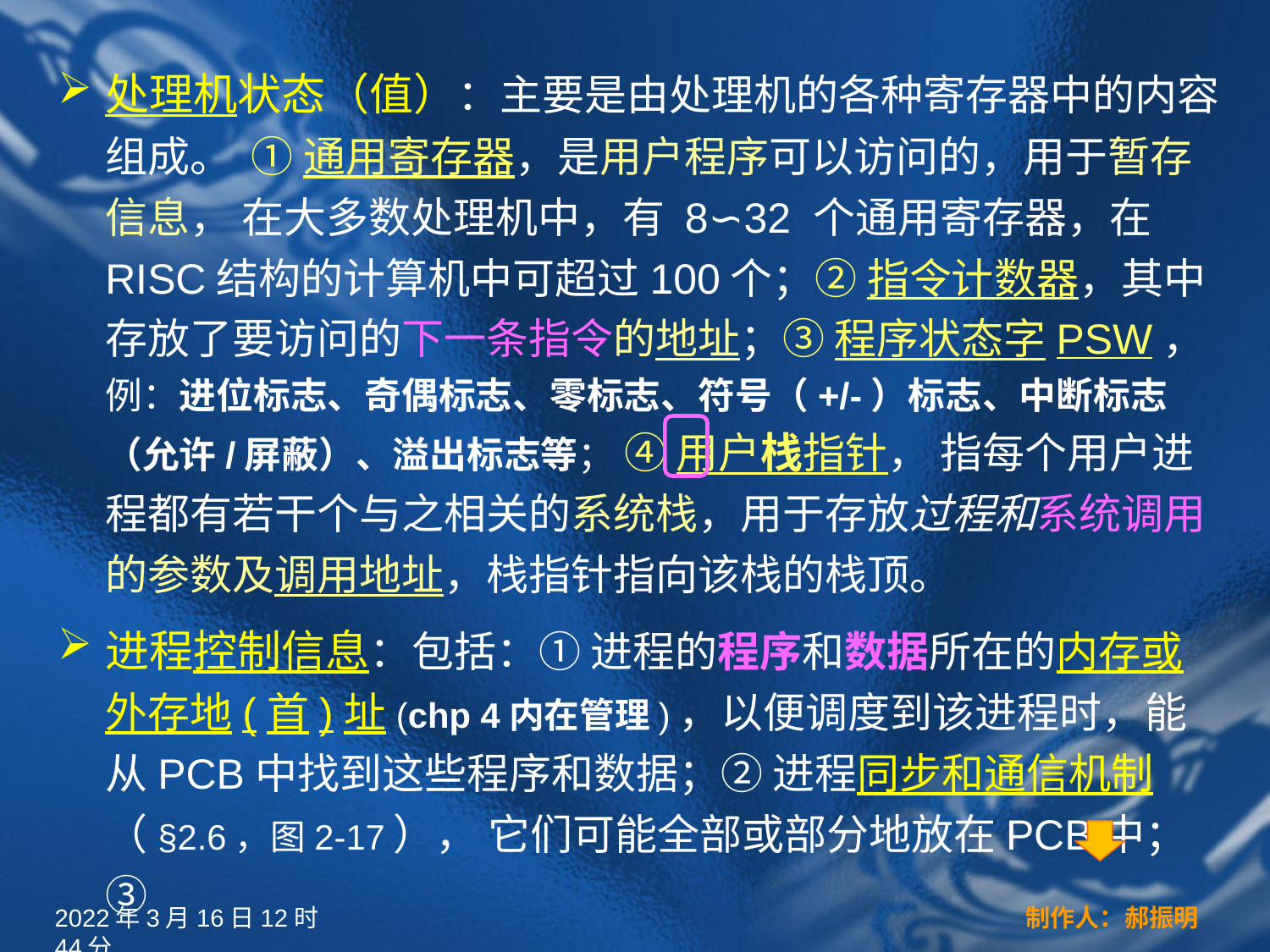

处理机状态（值）：主要是由处理机的各种寄存器中的内容组成。  ① 通用寄存器，是用户程序可以访问的，用于暂存信息， 在大多数处理机中，有 8∽32 个通用寄存器，在RISC结构的计算机中可超过100个；② 指令计数器，其中存放了要访问的下一条指令的地址；③ 程序状态字PSW，例：进位标志、奇偶标志、零标志、符号（+/-）标志、中断标志（允许/屏蔽）、溢出标志等； ④ 用户栈指针， 指每个用户进程都有若干个与之相关的系统栈，用于存放过程和系统调用的参数及调用地址，栈指针指向该栈的栈顶。
进程控制信息：包括：① 进程的程序和数据所在的内存或外存地(首)址(chp 4内在管理)，以便调度到该进程时，能从PCB中找到这些程序和数据；② 进程同步和通信机制（§2.6，图2-17）， 它们可能全部或部分地放在PCB中； ③

2022年3月16日12时44分
制作人：郝振明